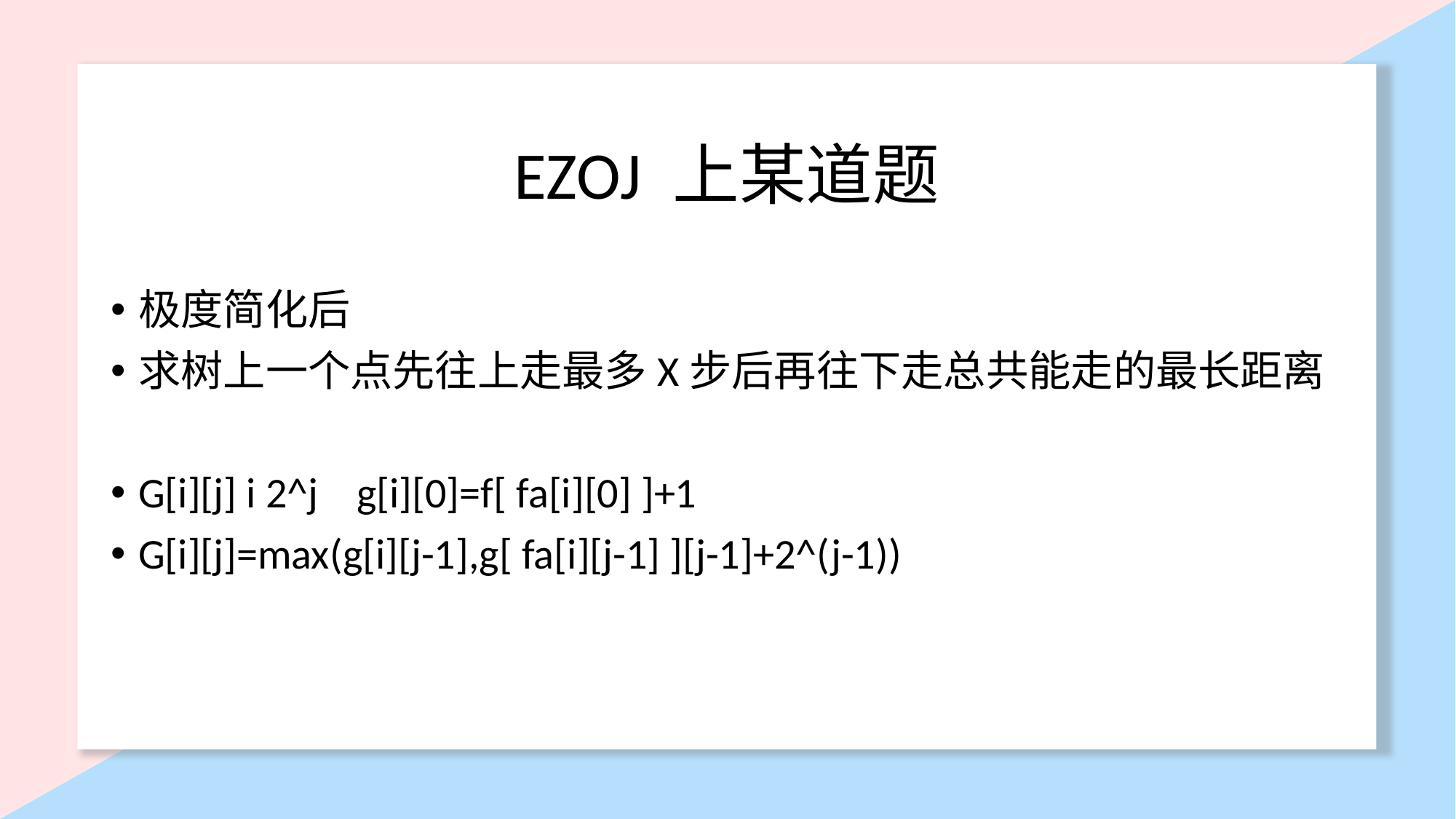

# EZOJ 上某道题
极度简化后
求树上一个点先往上走最多X步后再往下走总共能走的最长距离

G[i][j] i 2^j    g[i][0]=f[ fa[i][0] ]+1
G[i][j]=max(g[i][j-1],g[ fa[i][j-1] ][j-1]+2^(j-1))